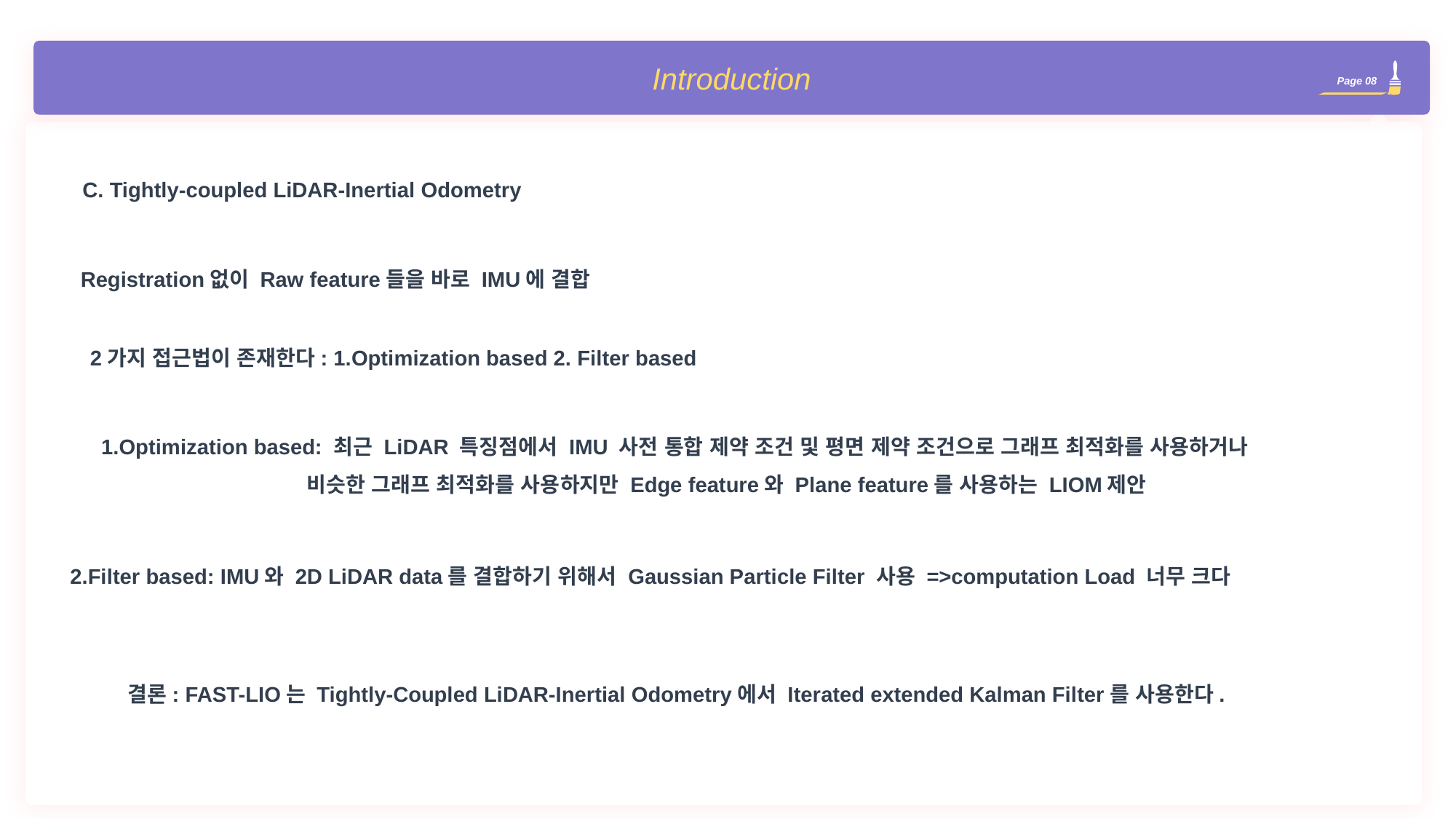

Introduction

Page 08

C. Tightly-coupled LiDAR-Inertial Odometry
Registration없이 Raw feature들을 바로 IMU에 결합
2가지 접근법이 존재한다: 1.Optimization based 2. Filter based
1.Optimization based: 최근 LiDAR 특징점에서 IMU 사전 통합 제약 조건 및 평면 제약 조건으로 그래프 최적화를 사용하거나
	비슷한 그래프 최적화를 사용하지만 Edge feature와 Plane feature를 사용하는 LIOM제안
2.Filter based: IMU와 2D LiDAR data를 결합하기 위해서 Gaussian Particle Filter 사용 =>computation Load 너무 크다

결론: FAST-LIO는 Tightly-Coupled LiDAR-Inertial Odometry에서 Iterated extended Kalman Filter를 사용한다.